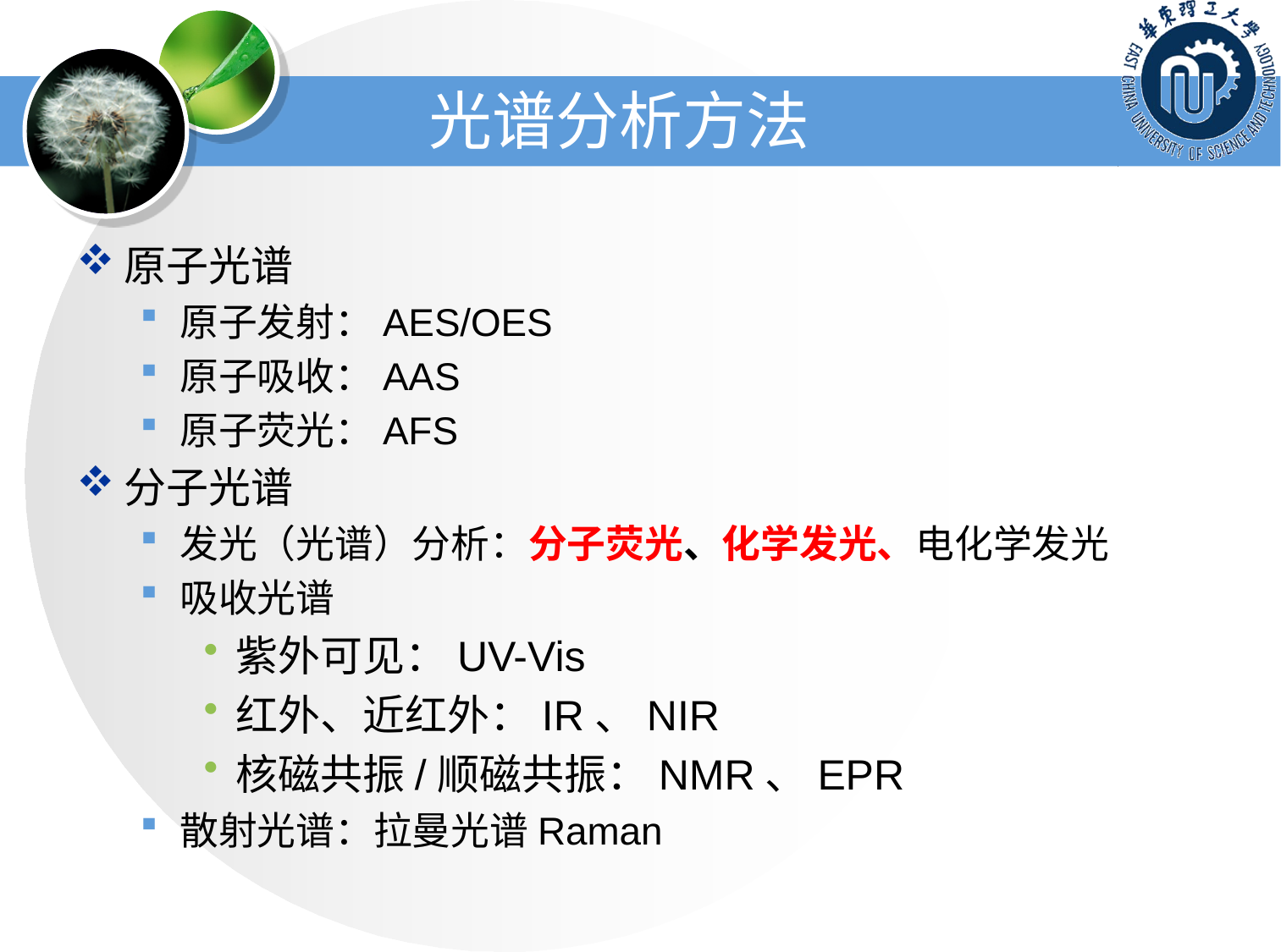

# 光谱分析方法
原子光谱
原子发射：AES/OES
原子吸收：AAS
原子荧光：AFS
分子光谱
发光（光谱）分析：分子荧光、化学发光、电化学发光
吸收光谱
紫外可见：UV-Vis
红外、近红外：IR、NIR
核磁共振/顺磁共振：NMR、EPR
散射光谱：拉曼光谱Raman